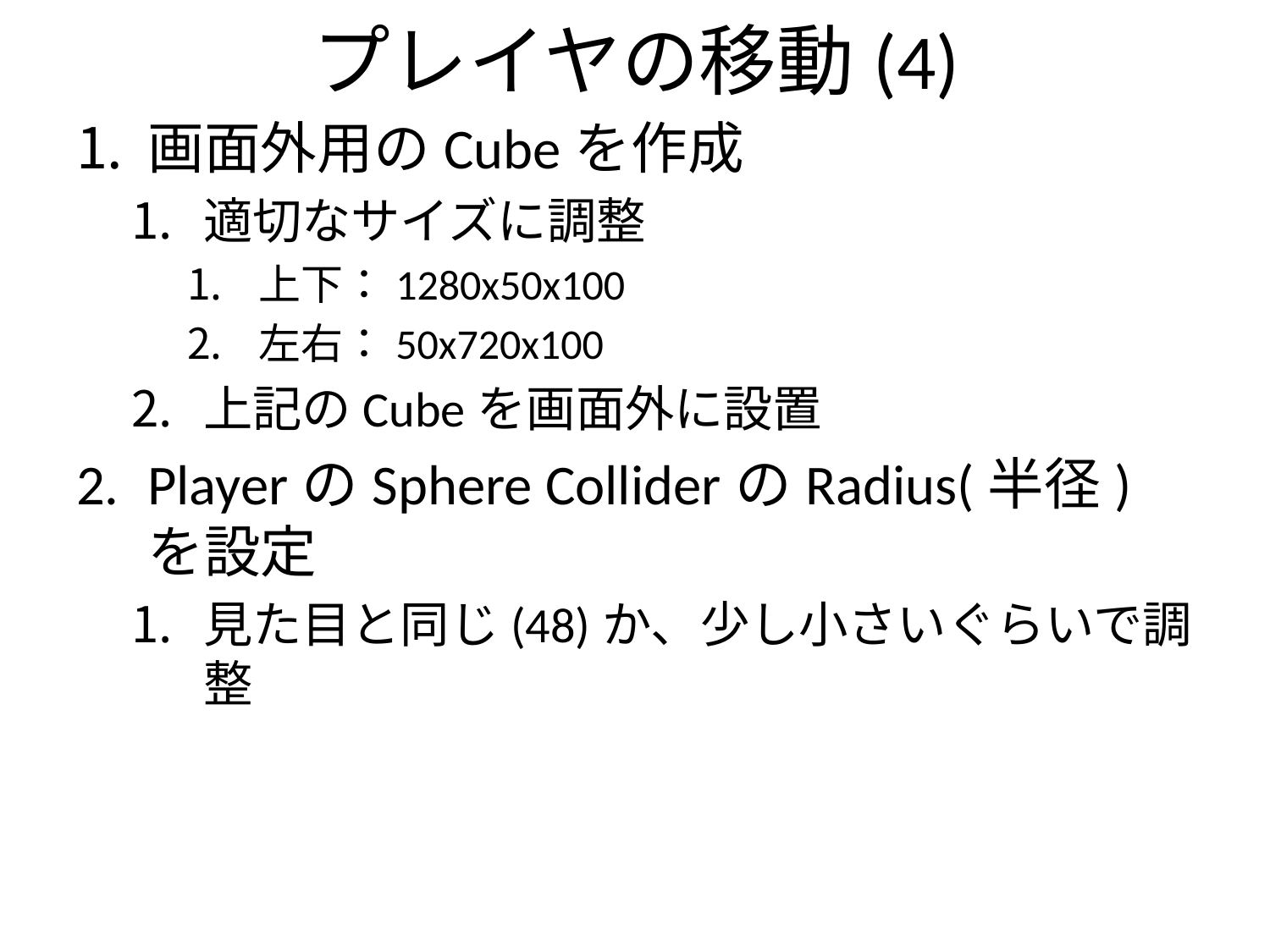

# プレイヤの移動(4)
画面外用のCubeを作成
適切なサイズに調整
上下：1280x50x100
左右：50x720x100
上記のCubeを画面外に設置
PlayerのSphere ColliderのRadius(半径)を設定
見た目と同じ(48)か、少し小さいぐらいで調整